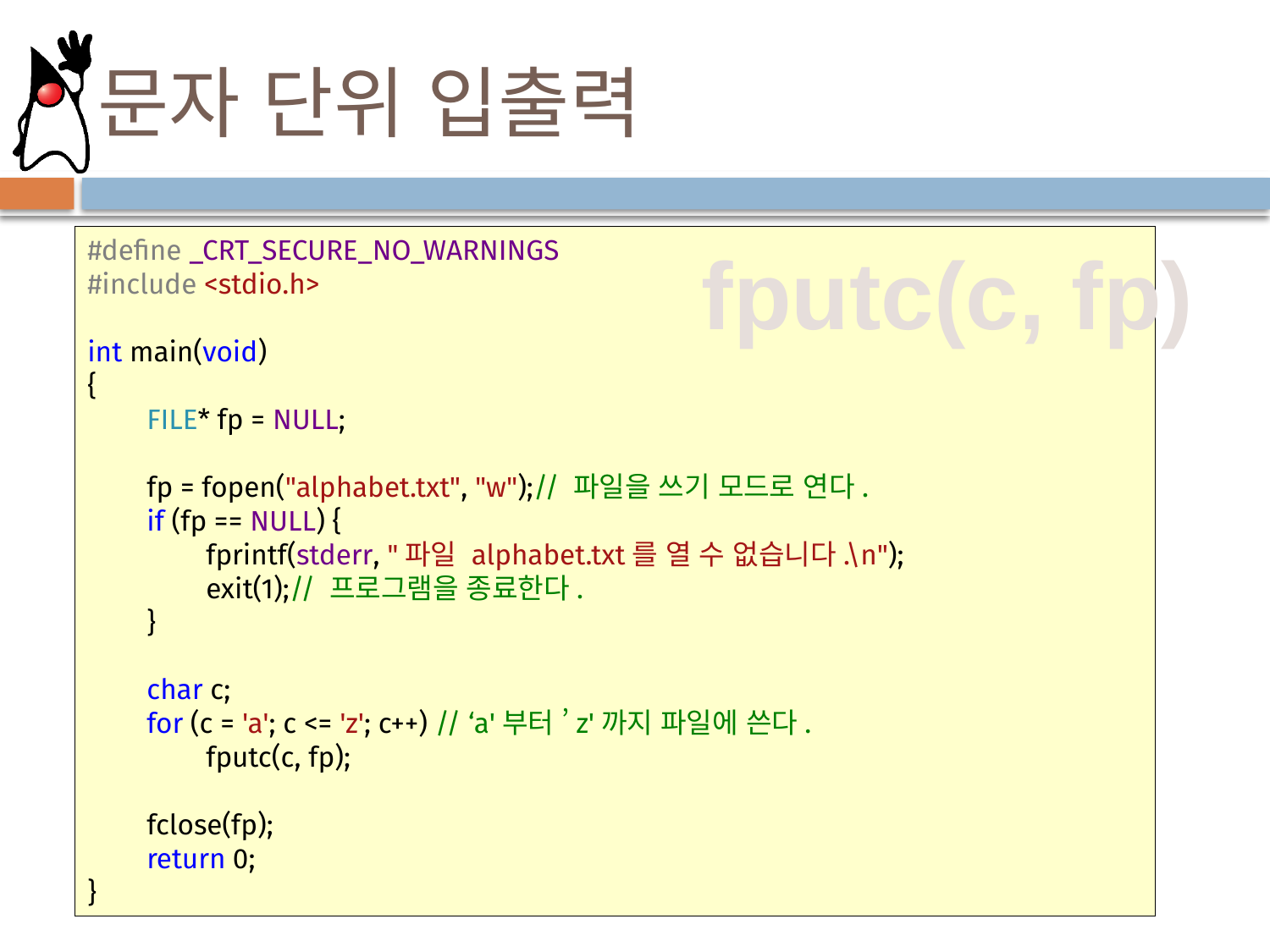

# 문자 단위 입출력

#define _CRT_SECURE_NO_WARNINGS
#include <stdio.h>

int main(void)
{
        FILE* fp = NULL;

        fp = fopen("alphabet.txt", "w");// 파일을 쓰기 모드로 연다.
        if (fp == NULL) {
                fprintf(stderr, "파일 alphabet.txt를 열 수 없습니다.\n");
                exit(1);// 프로그램을 종료한다.
        }

        char c;
        for (c = 'a'; c <= 'z'; c++) // ‘a'부터 ’z'까지 파일에 쓴다.
                fputc(c, fp);

        fclose(fp);
        return 0;
}
fputc(c, fp)